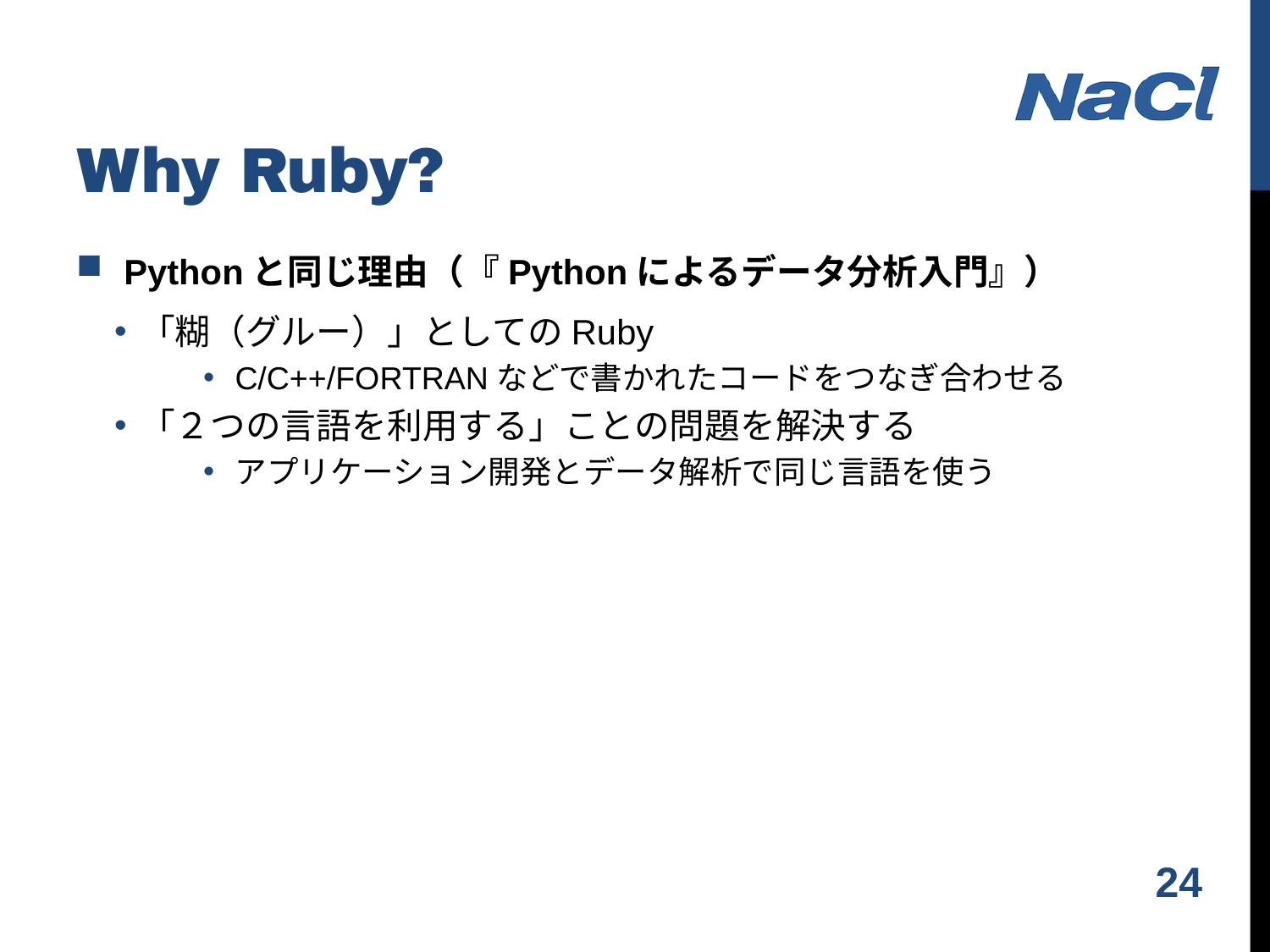

# Why Ruby?
Pythonと同じ理由（『Pythonによるデータ分析入門』）
「糊（グルー）」としてのRuby
C/C++/FORTRANなどで書かれたコードをつなぎ合わせる
「２つの言語を利用する」ことの問題を解決する
アプリケーション開発とデータ解析で同じ言語を使う
24